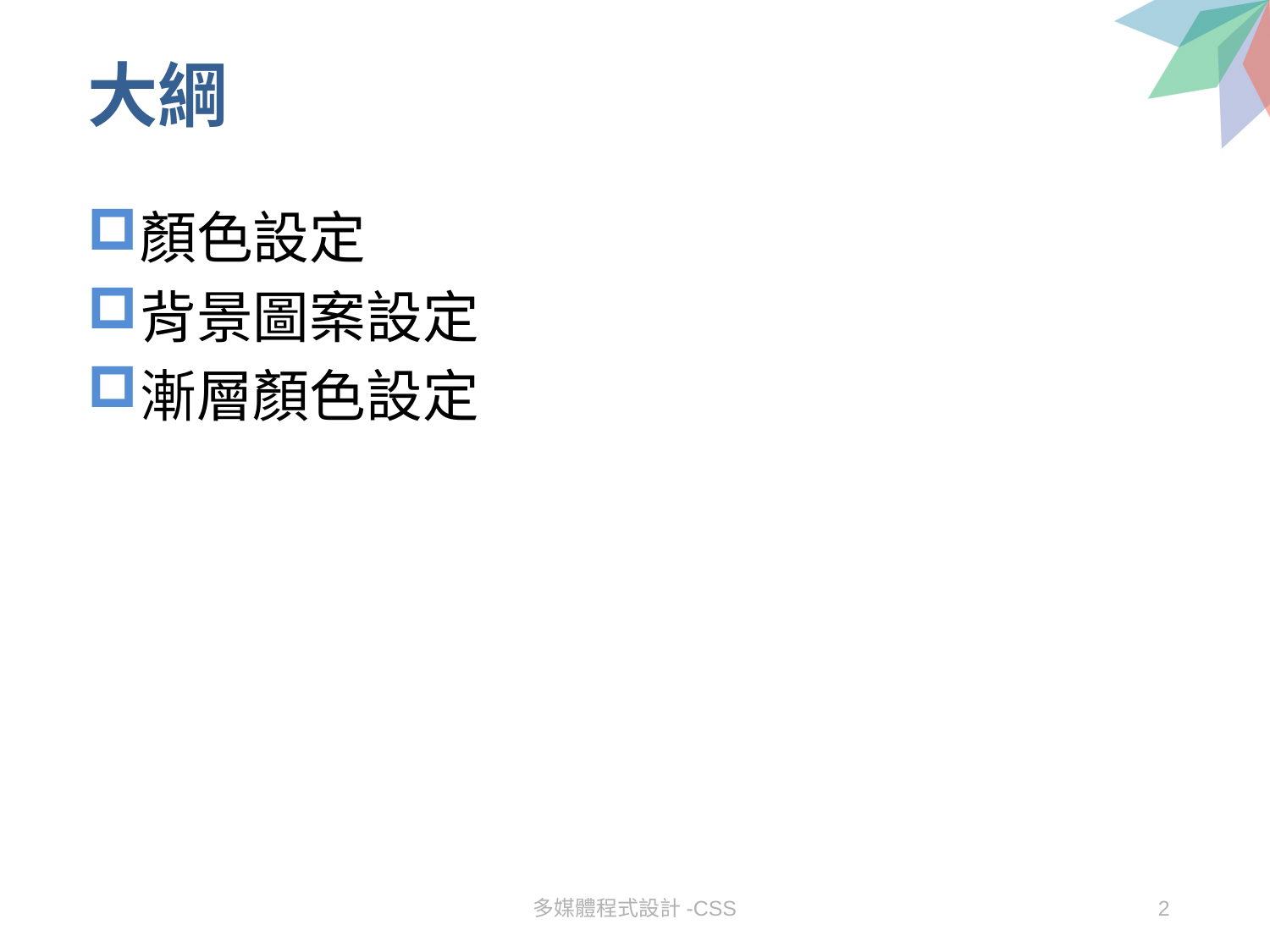

# 大綱
顏色設定
背景圖案設定
漸層顏色設定
多媒體程式設計-CSS
2